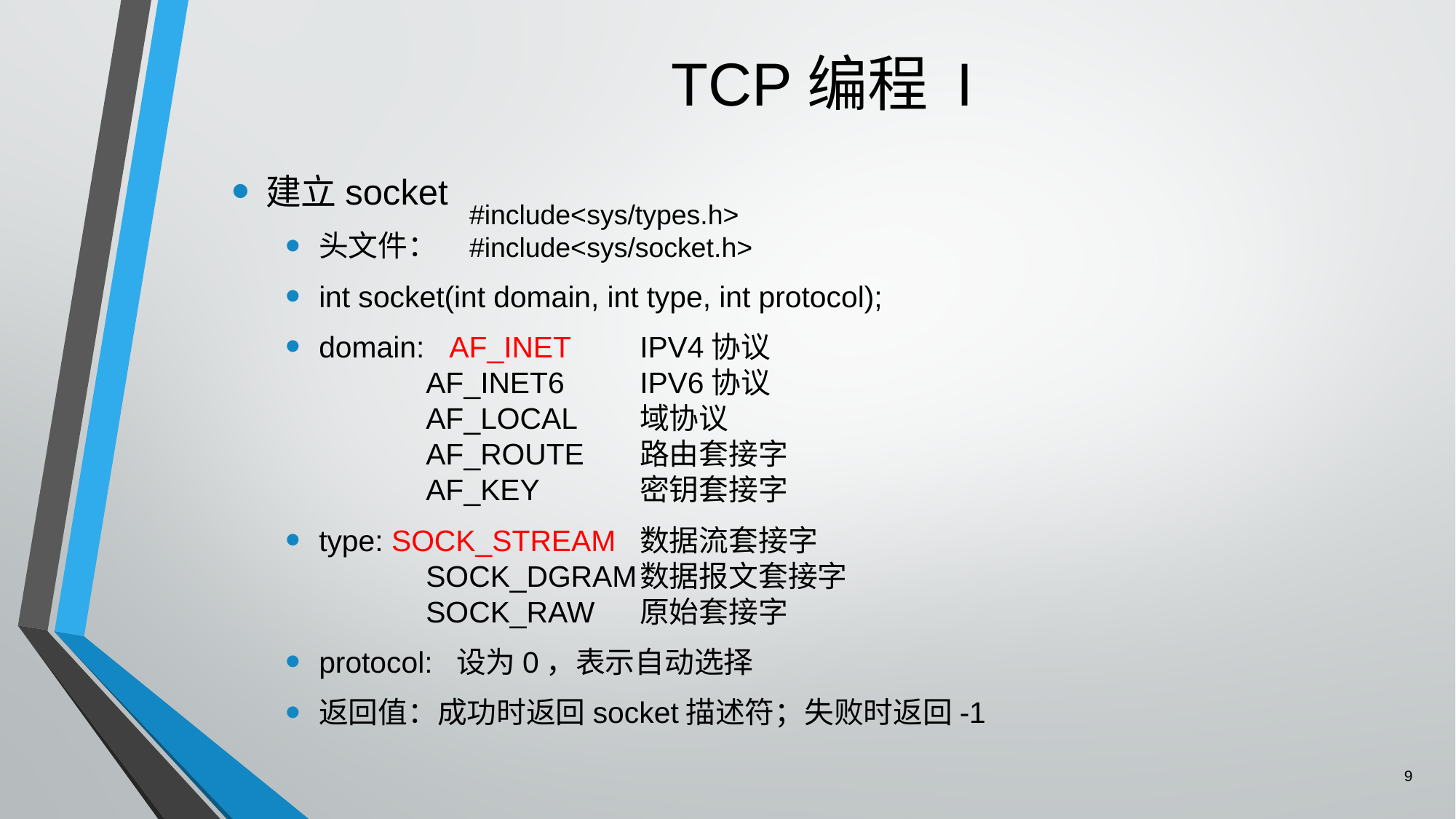

# TCP编程 I
建立socket
头文件：
int socket(int domain, int type, int protocol);
domain:   AF_INET		IPV4协议
			AF_INET6		IPV6协议
			AF_LOCAL		域协议
			AF_ROUTE		路由套接字
			AF_KEY		密钥套接字
type: SOCK_STREAM	数据流套接字
		SOCK_DGRAM		数据报文套接字
		SOCK_RAW		原始套接字
protocol:  设为0，表示自动选择
返回值：成功时返回socket描述符；失败时返回-1
#include<sys/types.h>
#include<sys/socket.h>
9